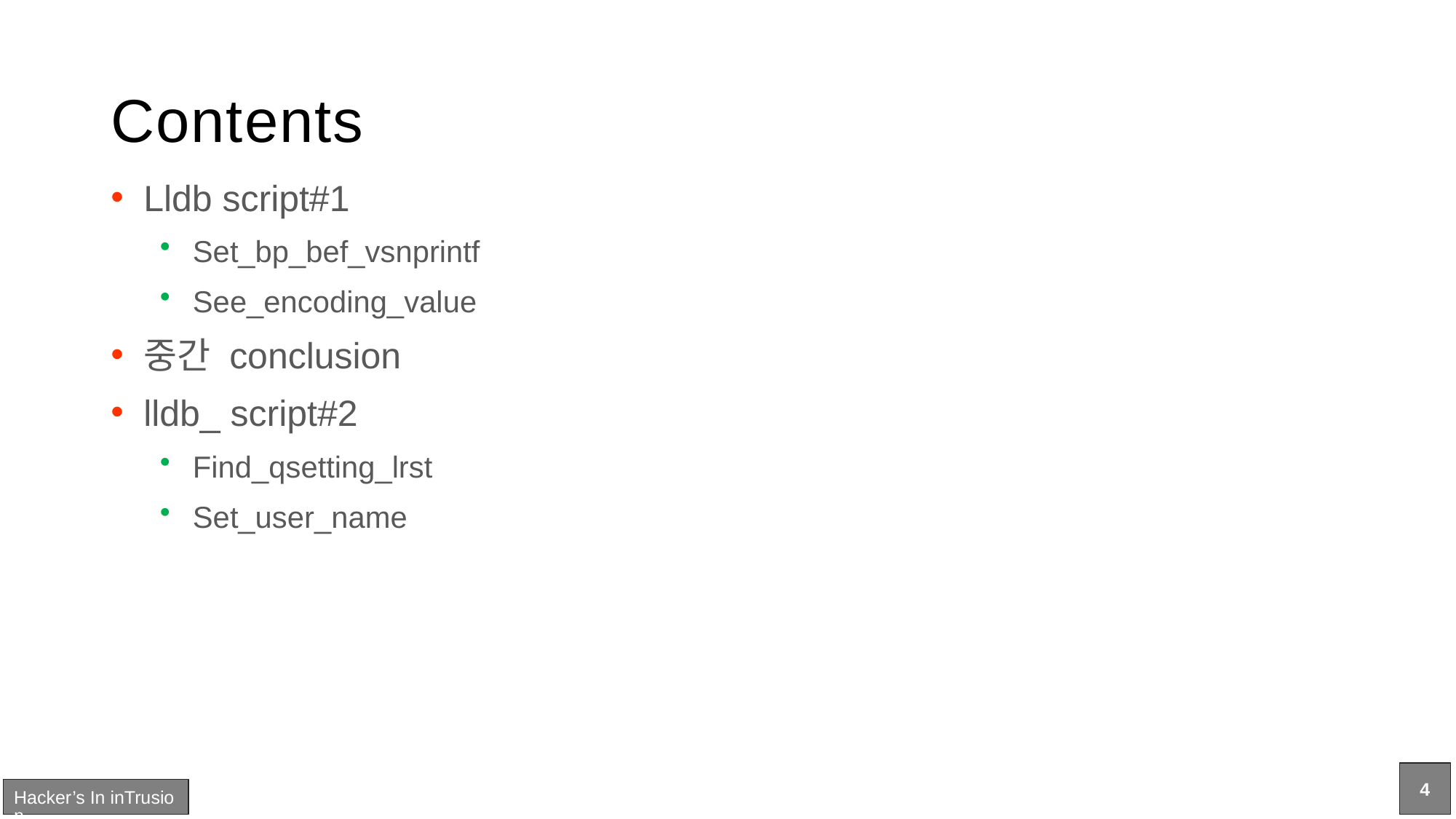

# Contents
Lldb script#1
Set_bp_bef_vsnprintf
See_encoding_value
중간 conclusion
lldb_ script#2
Find_qsetting_lrst
Set_user_name

4
Hacker’s In inTrusion